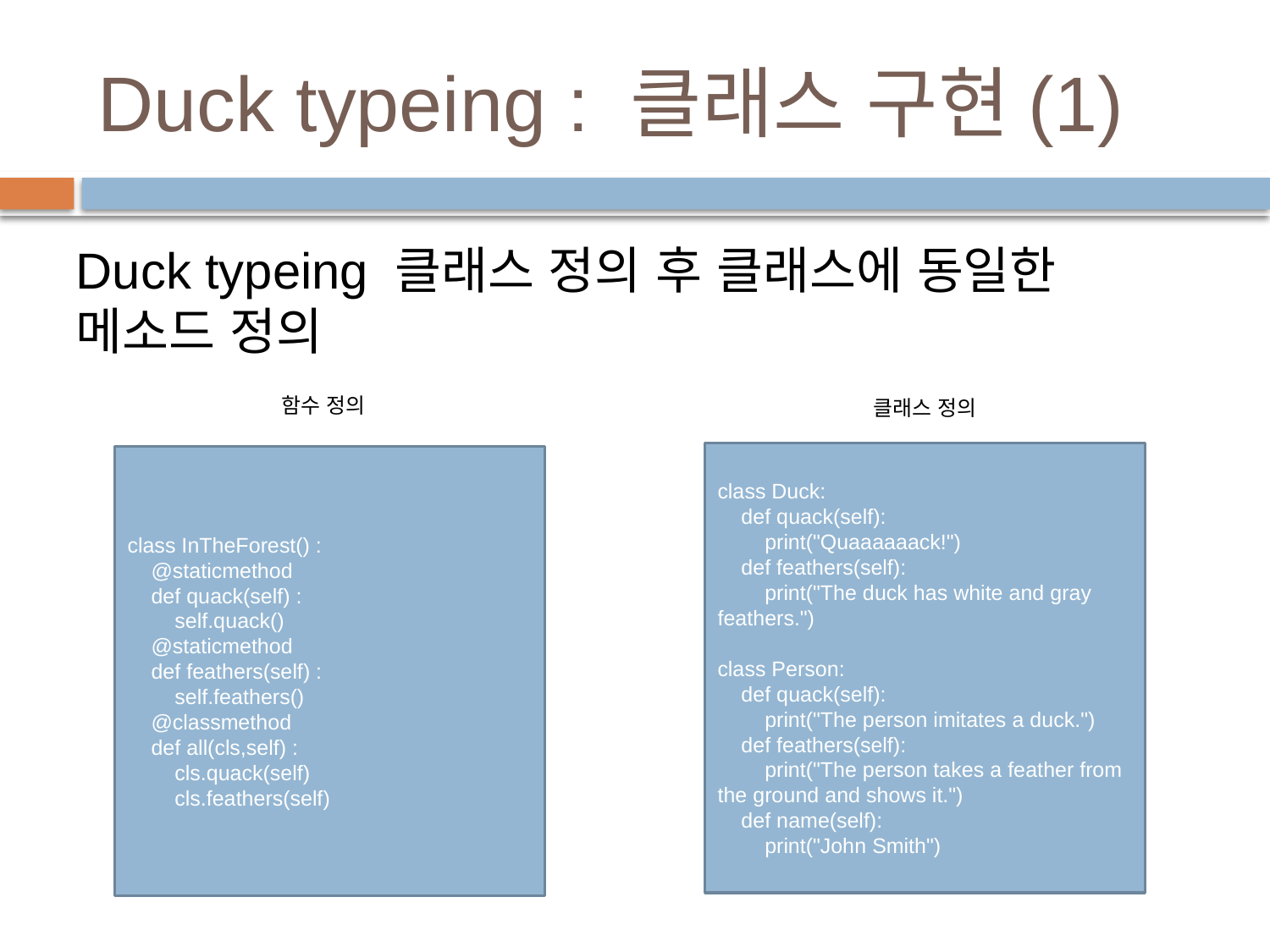

# Duck typeing : 클래스 구현(1)
Duck typeing 클래스 정의 후 클래스에 동일한 메소드 정의
함수 정의
클래스 정의
class Duck:
    def quack(self):
        print("Quaaaaaack!")
    def feathers(self):
        print("The duck has white and gray feathers.")

class Person:
    def quack(self):
        print("The person imitates a duck.")
    def feathers(self):
        print("The person takes a feather from the ground and shows it.")
    def name(self):
        print("John Smith")
class InTheForest() :
    @staticmethod
    def quack(self) :
        self.quack()
    @staticmethod
    def feathers(self) :
        self.feathers()
    @classmethod
    def all(cls,self) :
        cls.quack(self)
        cls.feathers(self)